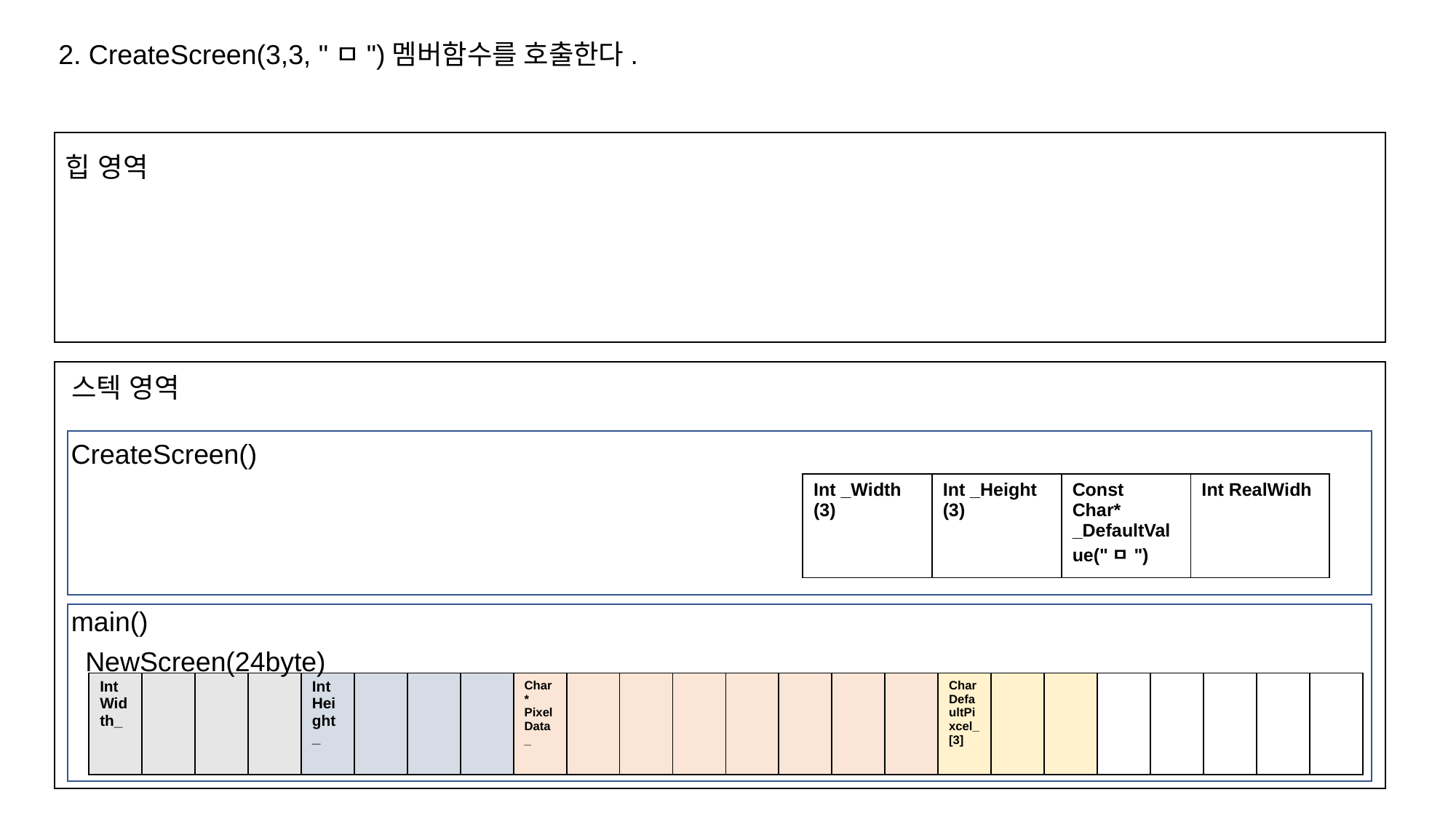

2. CreateScreen(3,3, "ㅁ")멤버함수를 호출한다.

힙 영역

스텍 영역

CreateScreen()
| Int \_Width (3) | Int \_Height (3) | Const Char\* \_DefaultValue("ㅁ") | Int RealWidh |
| --- | --- | --- | --- |
main()

NewScreen(24byte)

| Int Width\_ |  |  |  | Int Height\_ |  |  |  | Char\* PixelData\_ |  |  |  |  |  |  |  | Char DefaultPixcel\_ [3] |  |  |  |  |  |  |  |
| --- | --- | --- | --- | --- | --- | --- | --- | --- | --- | --- | --- | --- | --- | --- | --- | --- | --- | --- | --- | --- | --- | --- | --- |